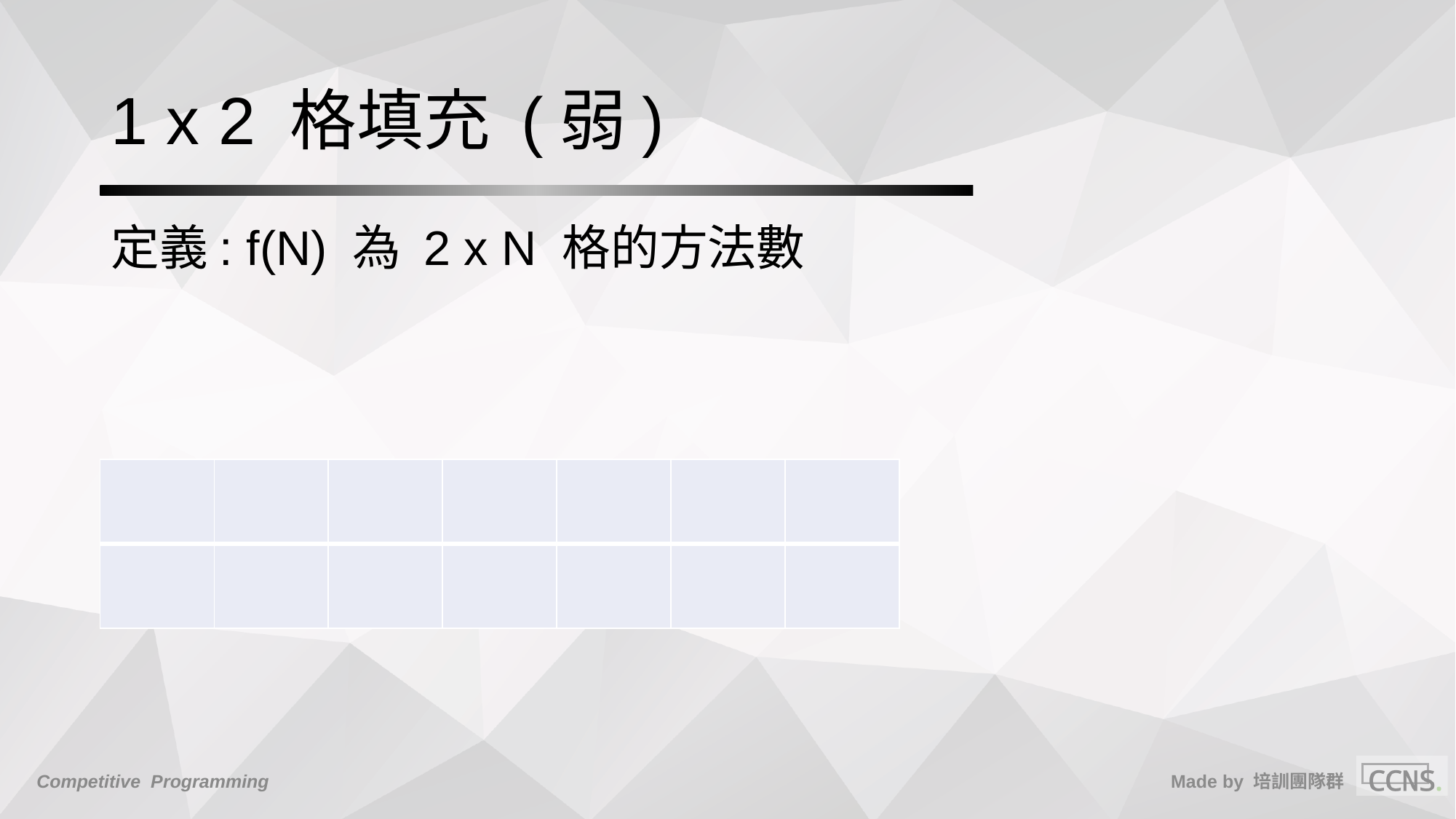

# 1 x 2 格填充 (弱)
定義: f(N) 為 2 x N 格的方法數

|  |  |  |  |  |  |  |
| --- | --- | --- | --- | --- | --- | --- |
|  |  |  |  |  |  |  |